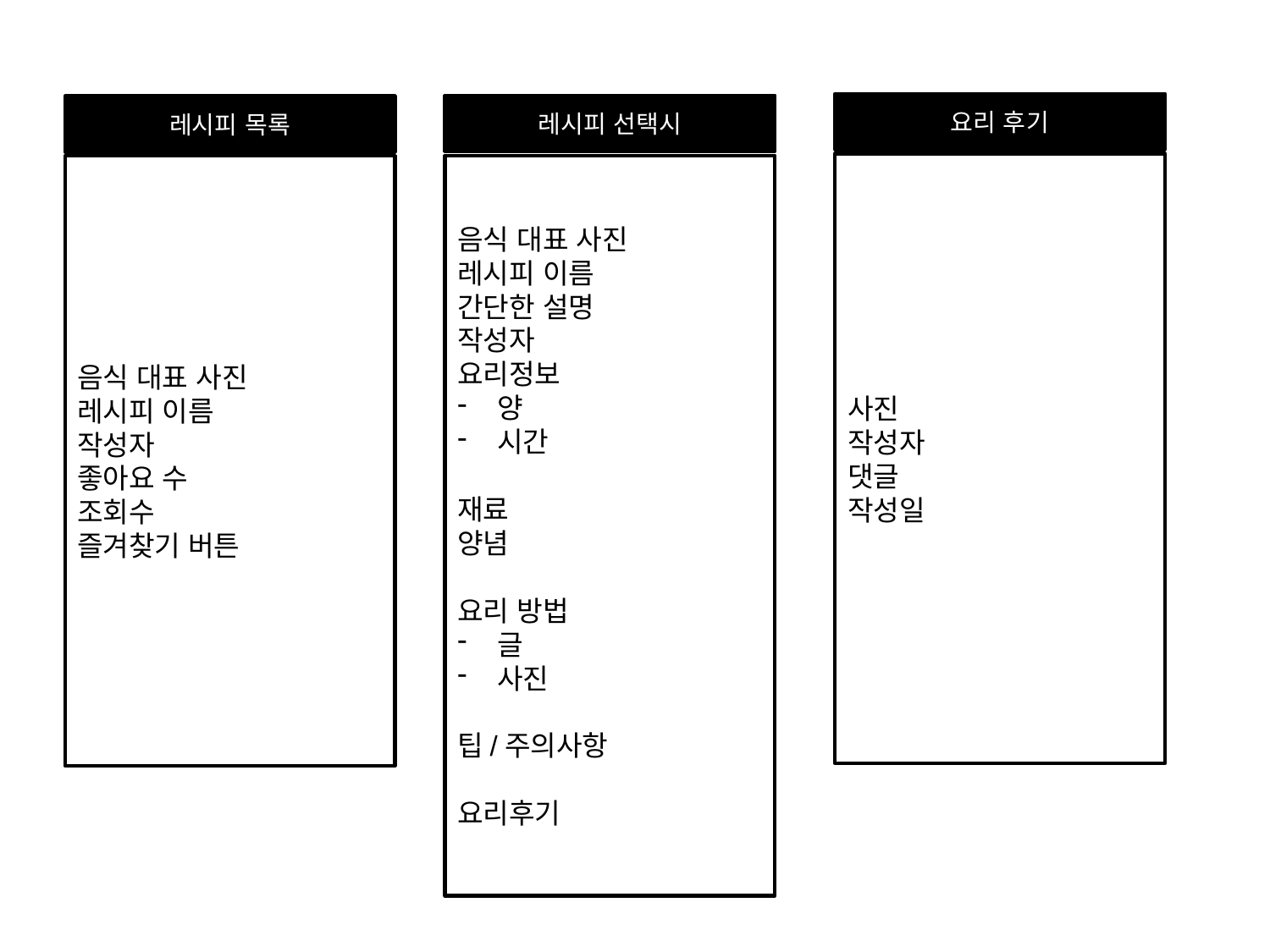

요리 후기
사진
작성자
댓글
작성일
레시피 선택시
음식 대표 사진
레시피 이름
간단한 설명
작성자
요리정보
양
시간

재료
양념

요리 방법
글
사진

팁/주의사항

요리후기
레시피 목록
음식 대표 사진
레시피 이름
작성자
좋아요 수
조회수
즐겨찾기 버튼